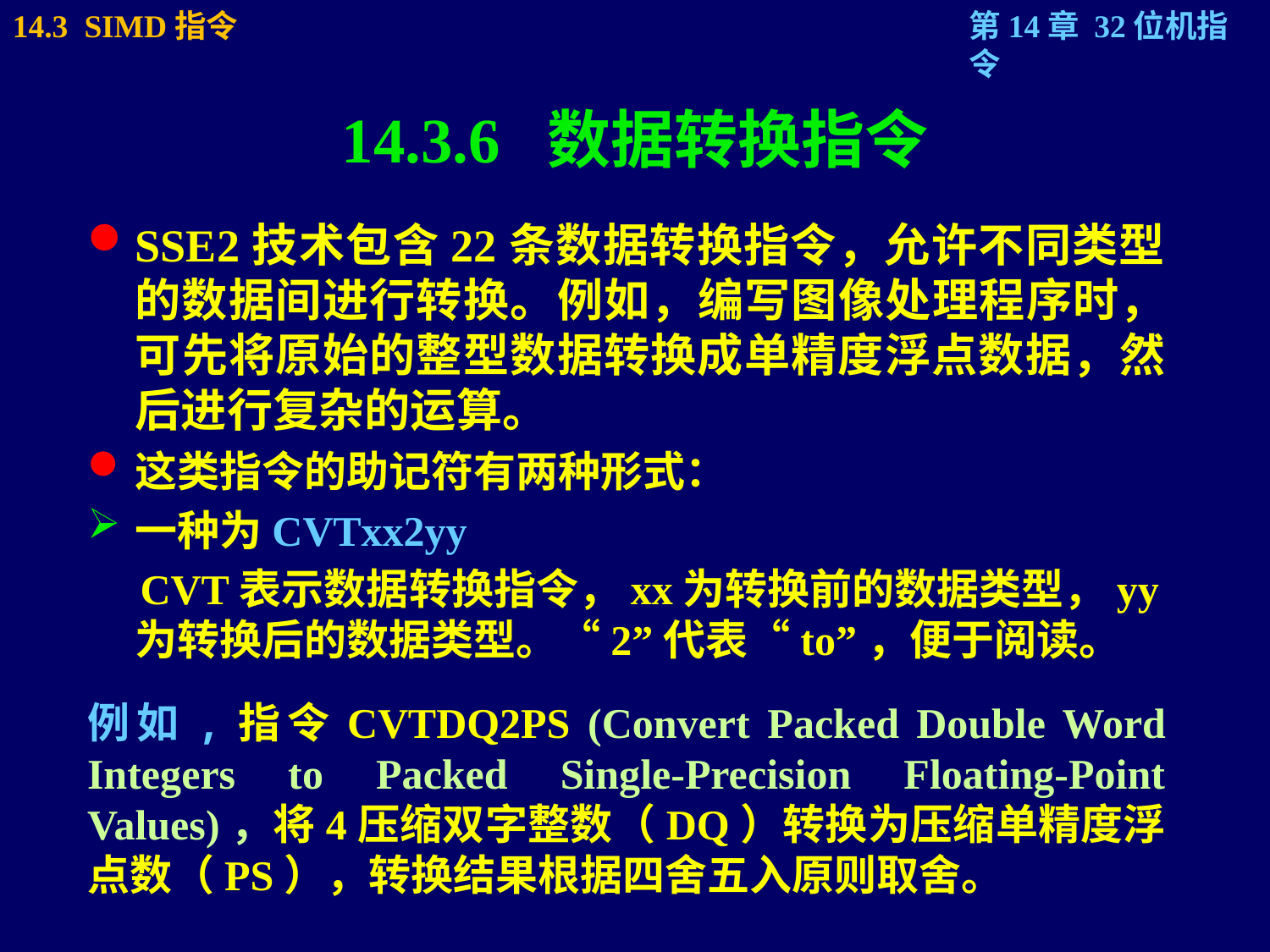

# 14.3.6  数据转换指令

SSE2技术包含22条数据转换指令，允许不同类型的数据间进行转换。例如，编写图像处理程序时，可先将原始的整型数据转换成单精度浮点数据，然后进行复杂的运算。
这类指令的助记符有两种形式：
一种为CVTxx2yy
     CVT表示数据转换指令，xx为转换前的数据类型，yy为转换后的数据类型。“2”代表“to”，便于阅读。
例如,指令CVTDQ2PS (Convert Packed Double Word Integers to Packed Single-Precision Floating-Point Values)，将4压缩双字整数（DQ）转换为压缩单精度浮点数（PS），转换结果根据四舍五入原则取舍。